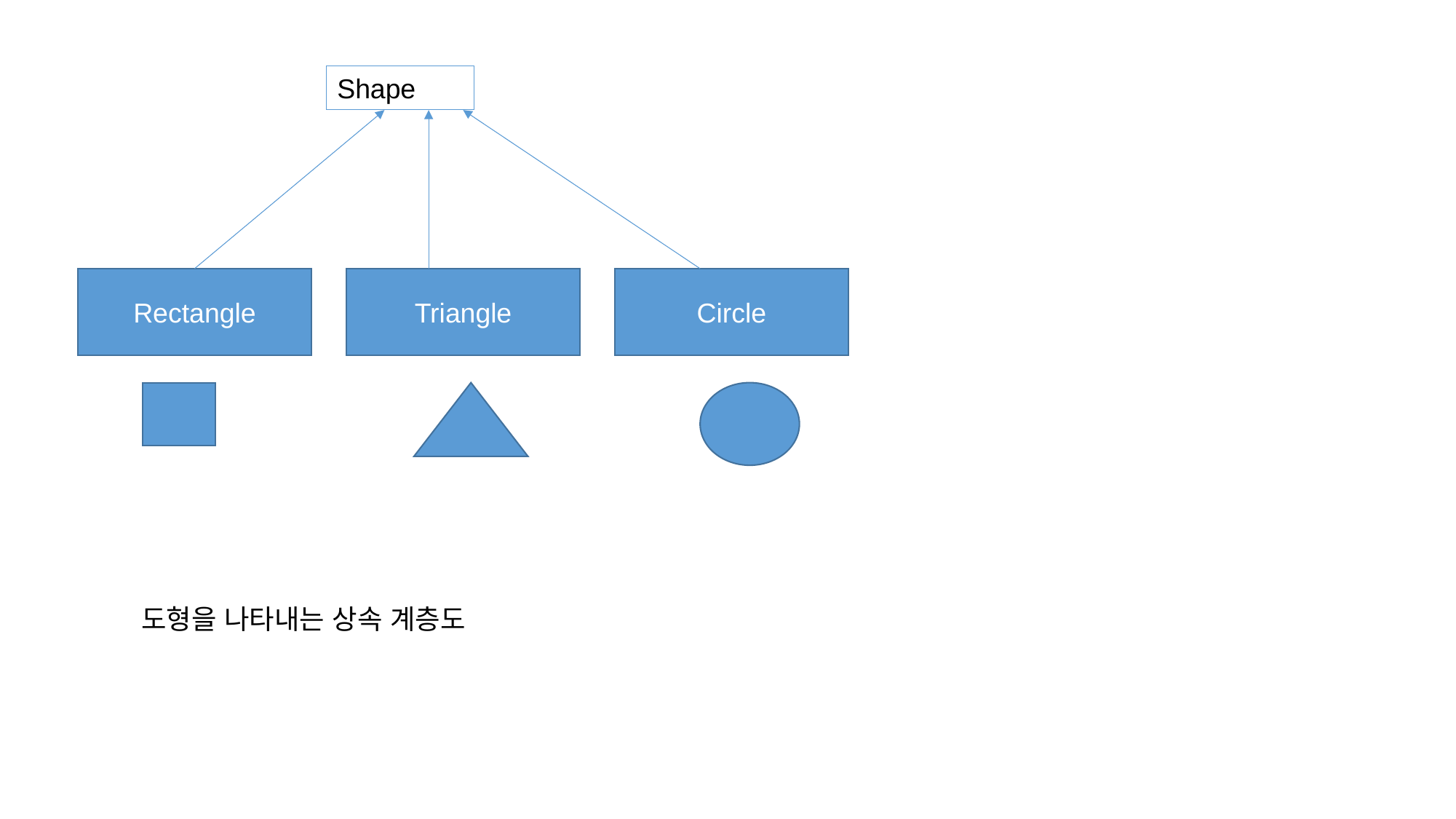

Shape
Rectangle
Triangle
Circle

도형을 나타내는 상속 계층도